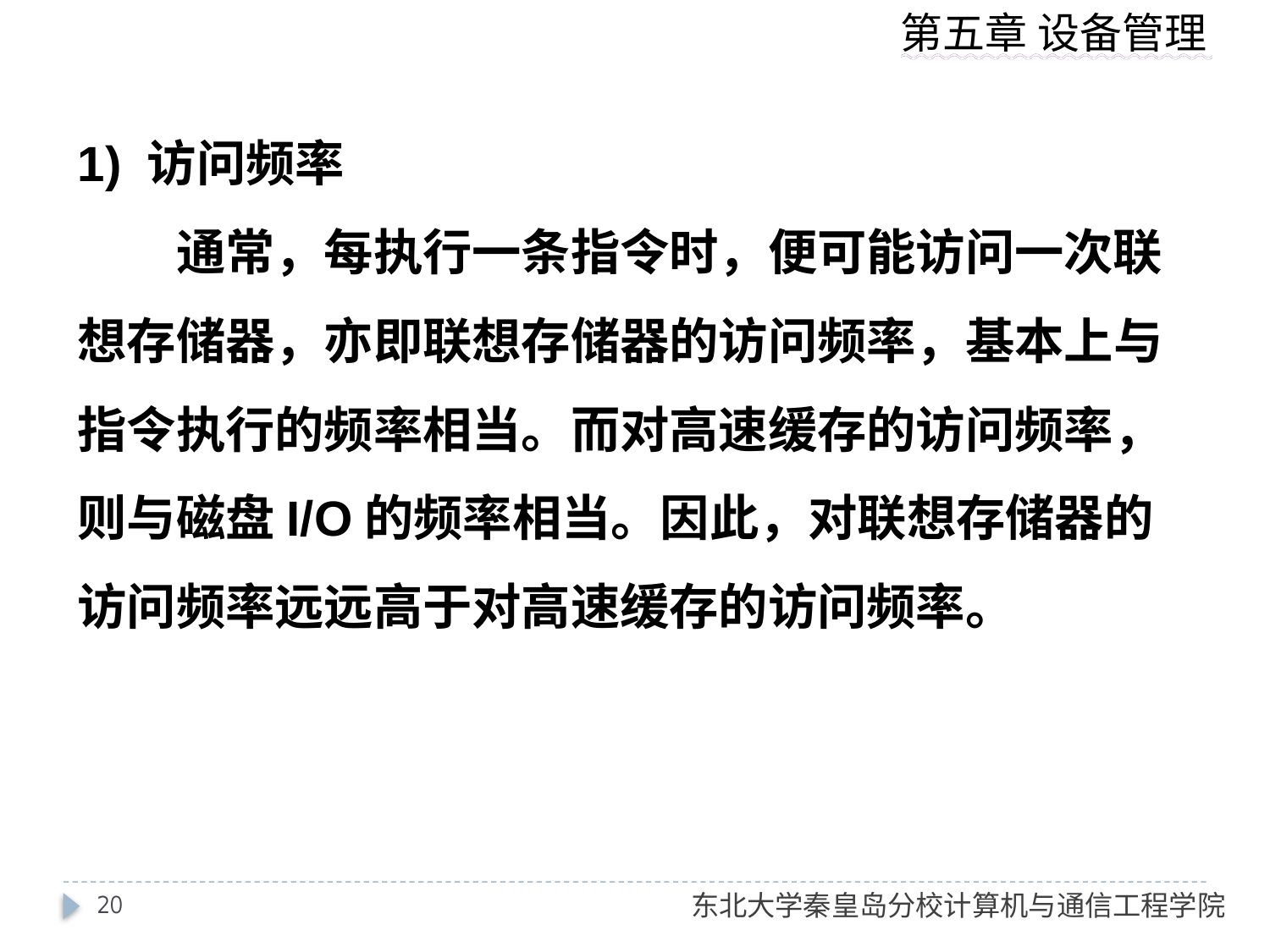

1) 访问频率
　　通常，每执行一条指令时，便可能访问一次联想存储器，亦即联想存储器的访问频率，基本上与指令执行的频率相当。而对高速缓存的访问频率，则与磁盘I/O的频率相当。因此，对联想存储器的访问频率远远高于对高速缓存的访问频率。
20